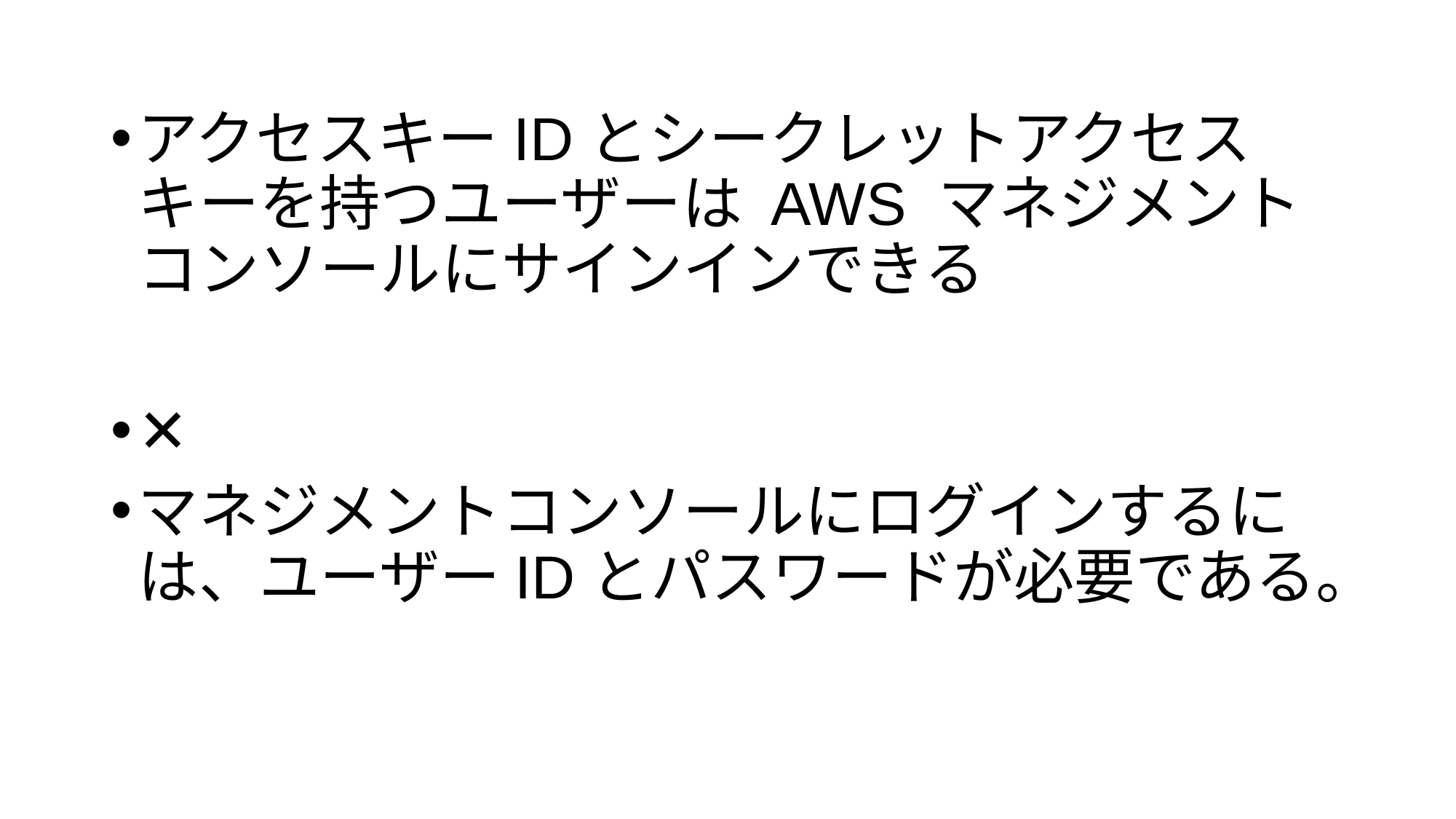

アクセスキーIDとシークレットアクセスキーを持つユーザーは AWS マネジメントコンソールにサインインできる

✕
マネジメントコンソールにログインするには、ユーザーIDとパスワードが必要である。